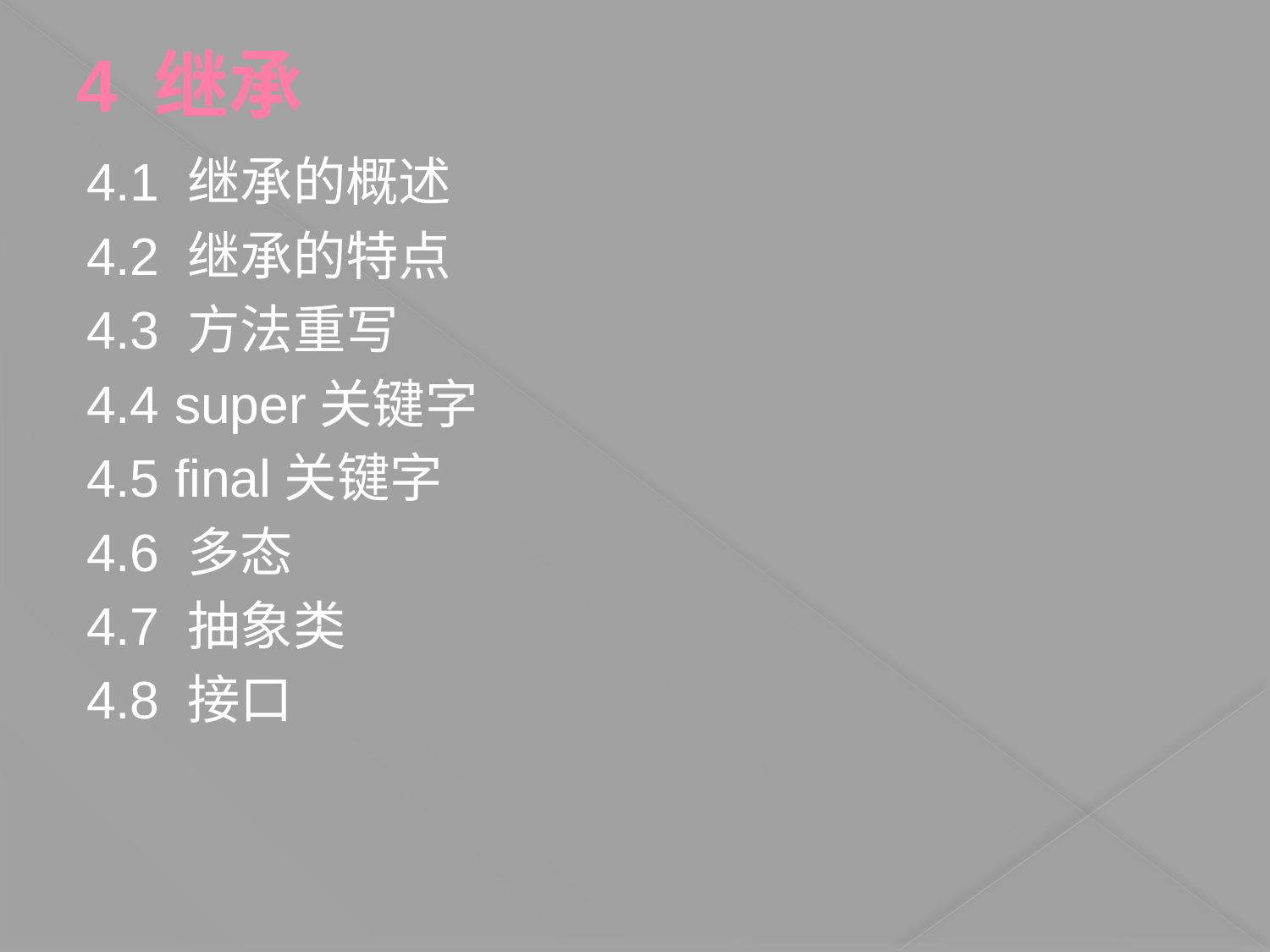

4 继承
4.1 继承的概述
4.2 继承的特点
4.3 方法重写
4.4 super关键字
4.5 final关键字
4.6 多态
4.7 抽象类
4.8 接口